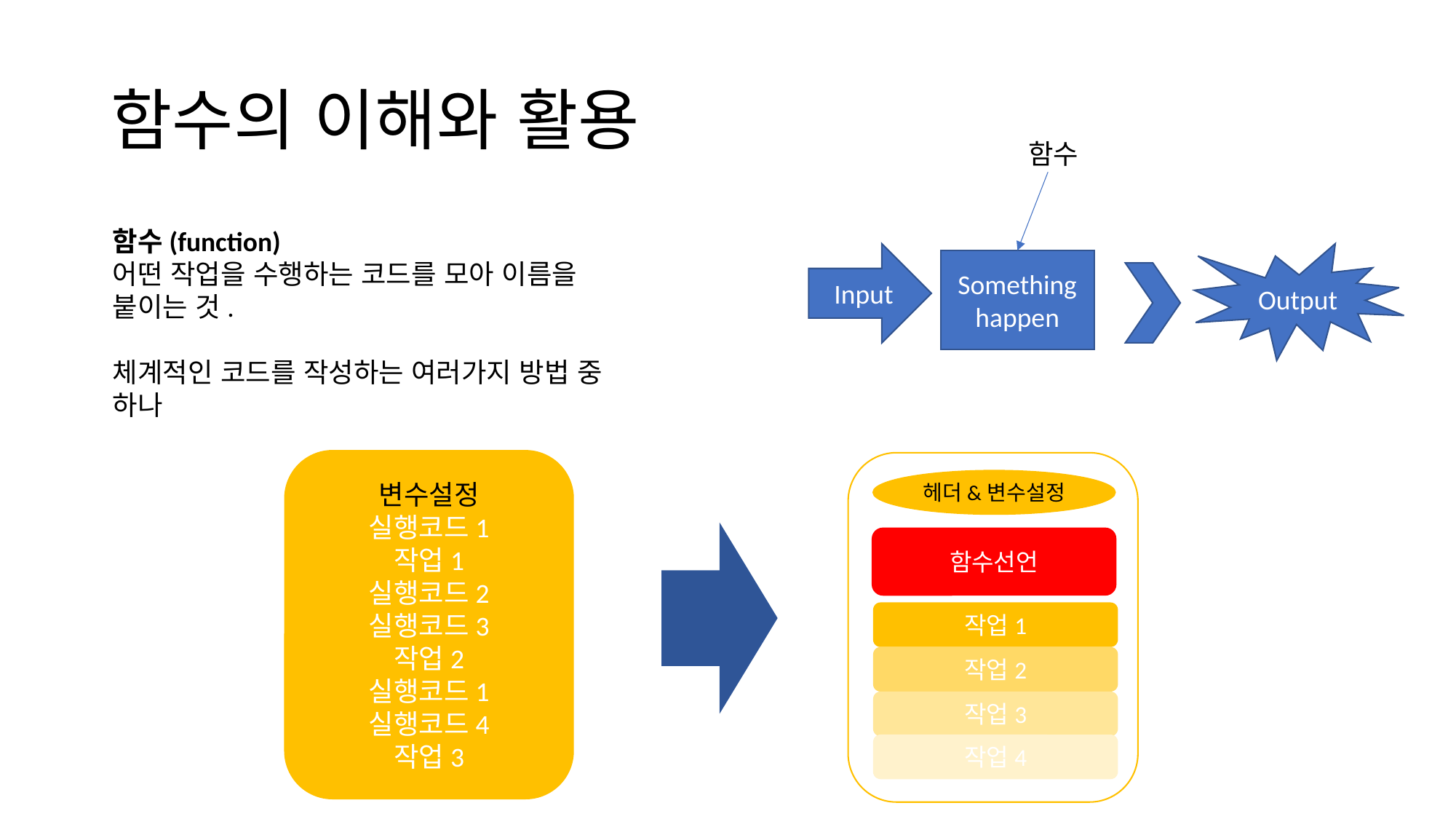

# 함수의 이해와 활용
함수
함수(function)
어떤 작업을 수행하는 코드를 모아 이름을 붙이는 것.

체계적인 코드를 작성하는 여러가지 방법 중 하나

  Input
Output
Something
happen

변수설정
실행코드1
작업1
실행코드2
실행코드3
작업2
실행코드1
실행코드4
작업3

헤더&변수설정

함수선언
작업1
작업2
작업3
작업4